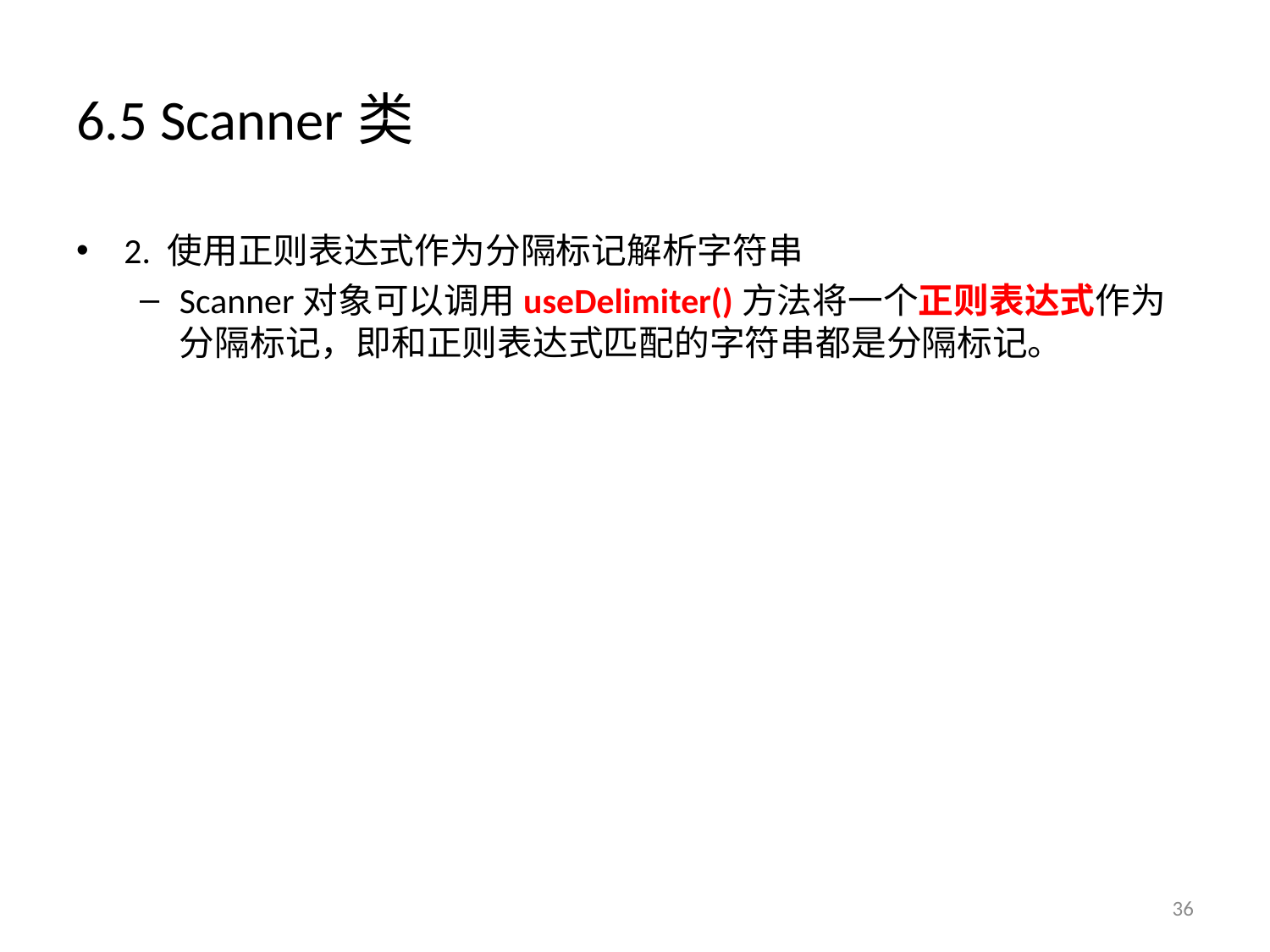

# 6.5 Scanner类
2. 使用正则表达式作为分隔标记解析字符串
Scanner对象可以调用useDelimiter()方法将一个正则表达式作为分隔标记，即和正则表达式匹配的字符串都是分隔标记。
36